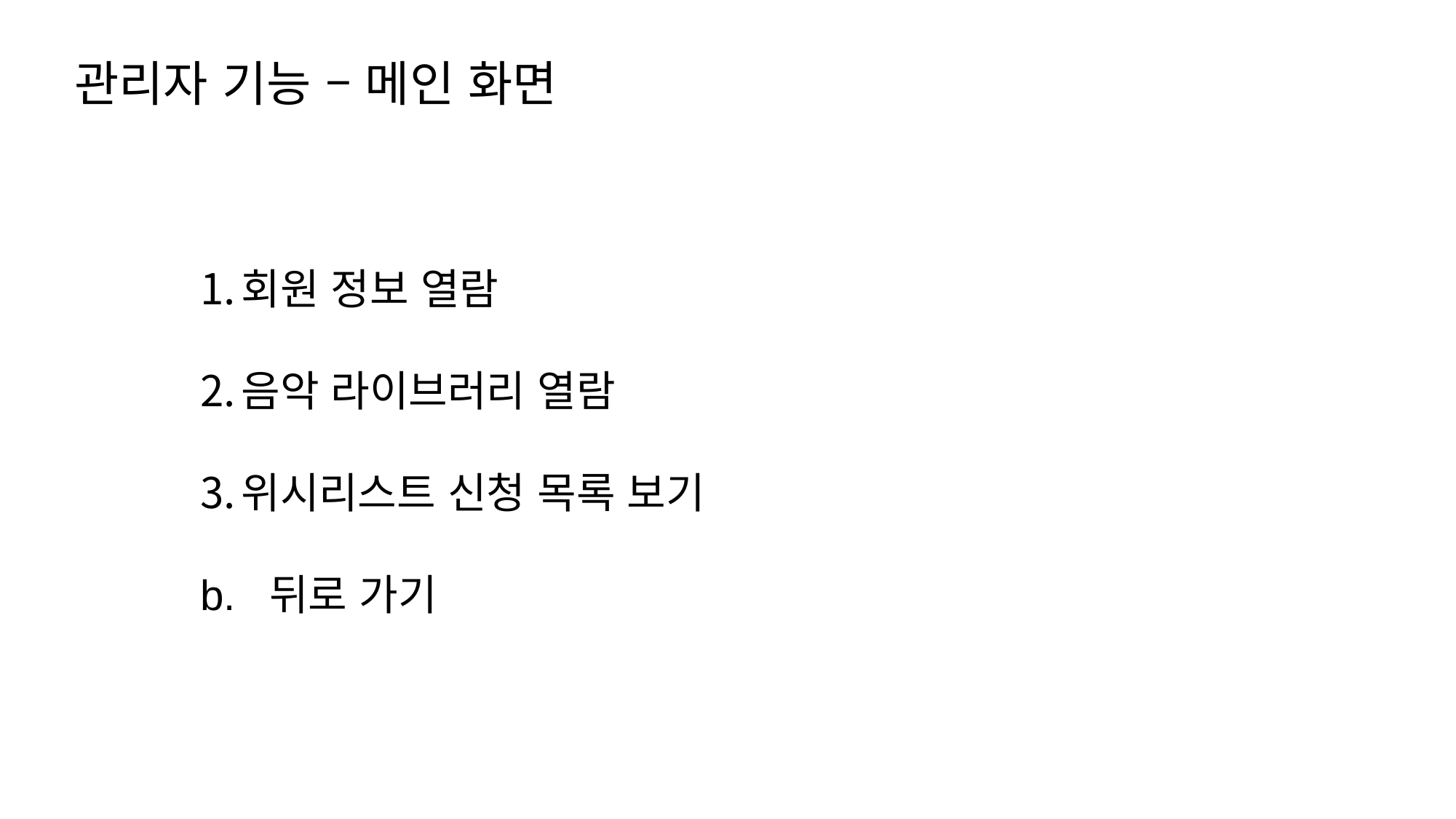

# 관리자 기능 – 메인 화면
회원 정보 열람

음악 라이브러리 열람

위시리스트 신청 목록 보기

b.  뒤로 가기